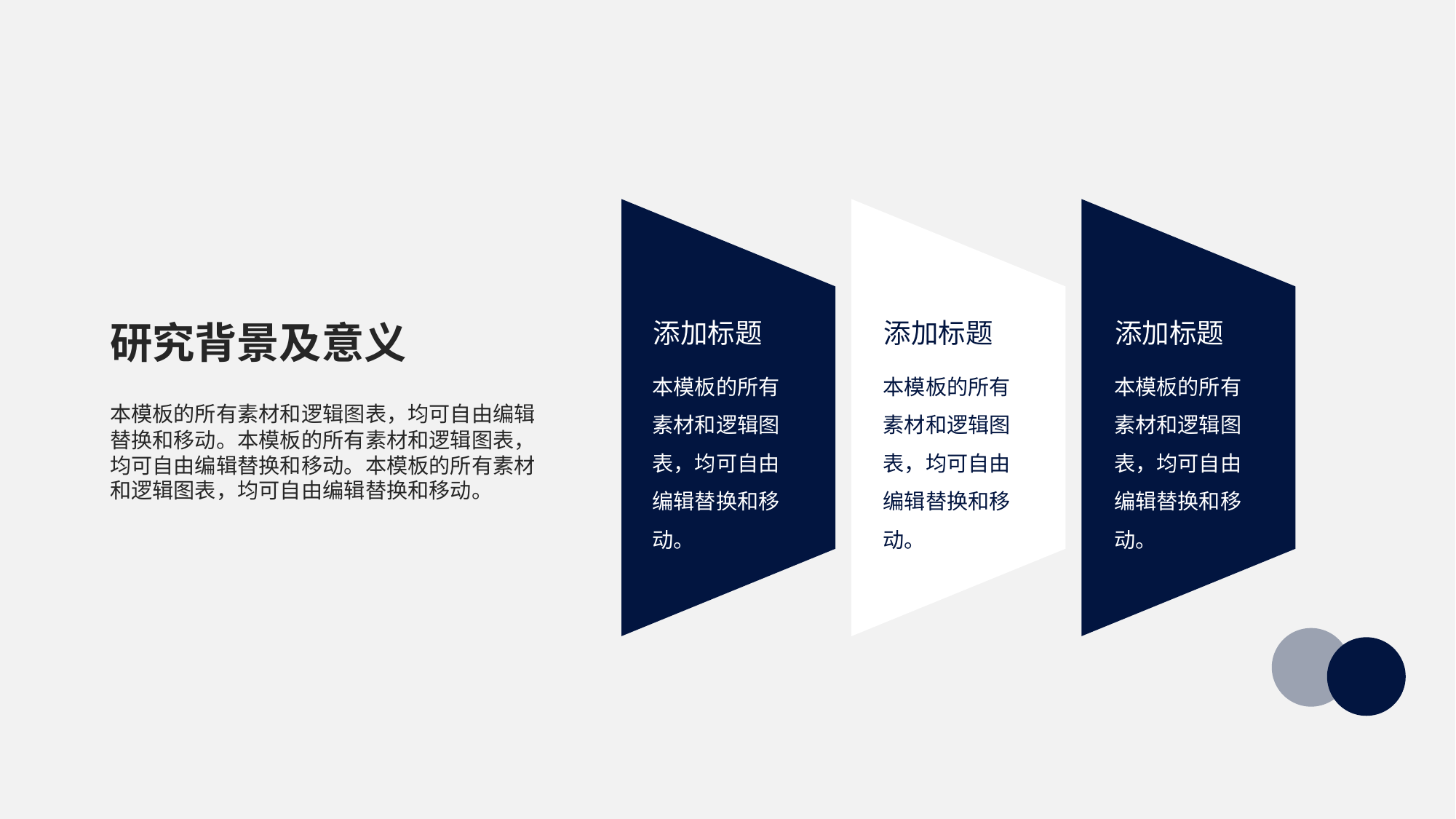

研究背景及意义
本模板的所有素材和逻辑图表，均可自由编辑替换和移动。本模板的所有素材和逻辑图表，均可自由编辑替换和移动。本模板的所有素材和逻辑图表，均可自由编辑替换和移动。
添加标题
添加标题
添加标题
本模板的所有素材和逻辑图表，均可自由编辑替换和移动。
本模板的所有素材和逻辑图表，均可自由编辑替换和移动。
本模板的所有素材和逻辑图表，均可自由编辑替换和移动。